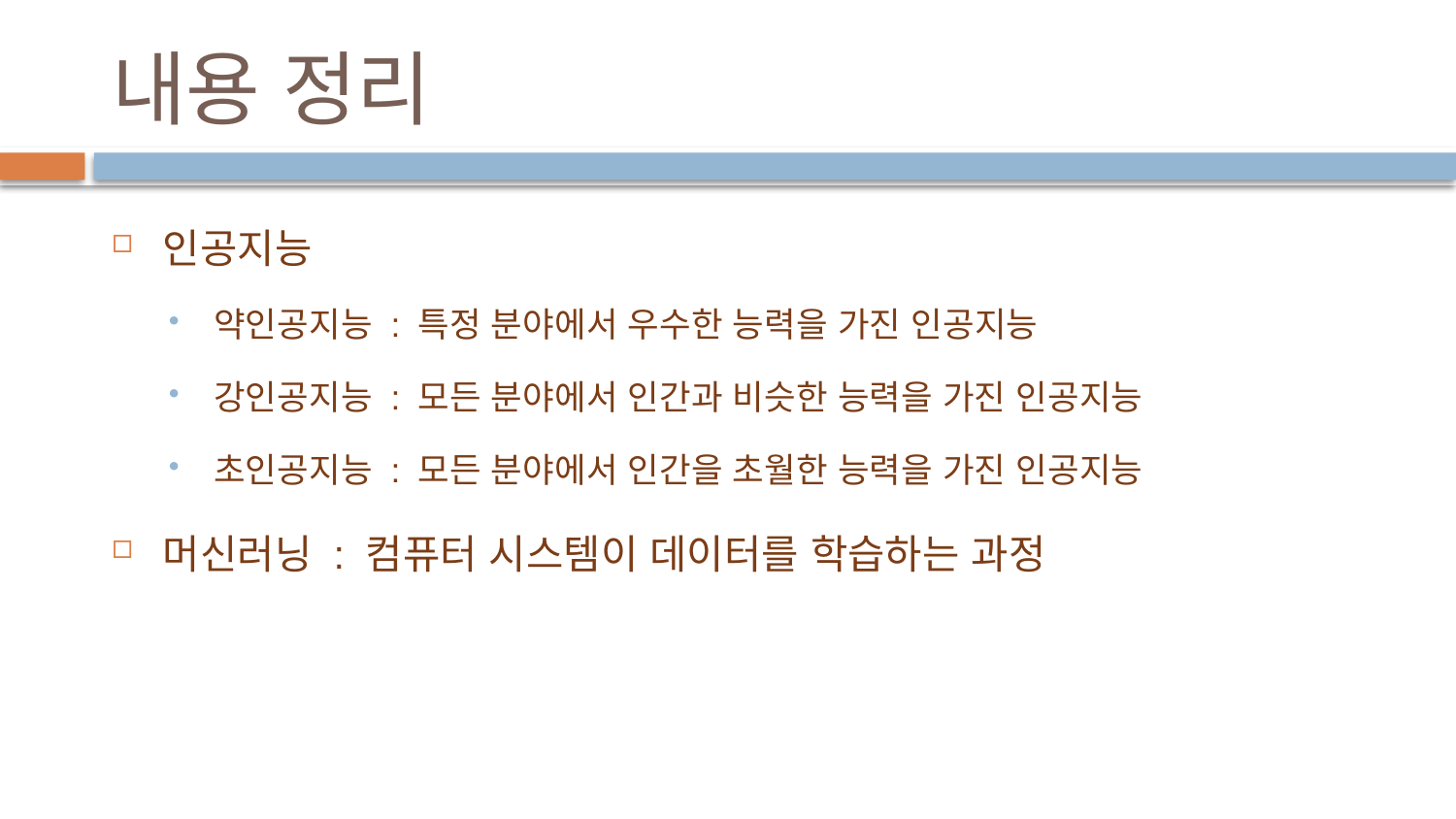

# 내용 정리
인공지능
약인공지능 : 특정 분야에서 우수한 능력을 가진 인공지능
강인공지능 : 모든 분야에서 인간과 비슷한 능력을 가진 인공지능
초인공지능 : 모든 분야에서 인간을 초월한 능력을 가진 인공지능
머신러닝 : 컴퓨터 시스템이 데이터를 학습하는 과정